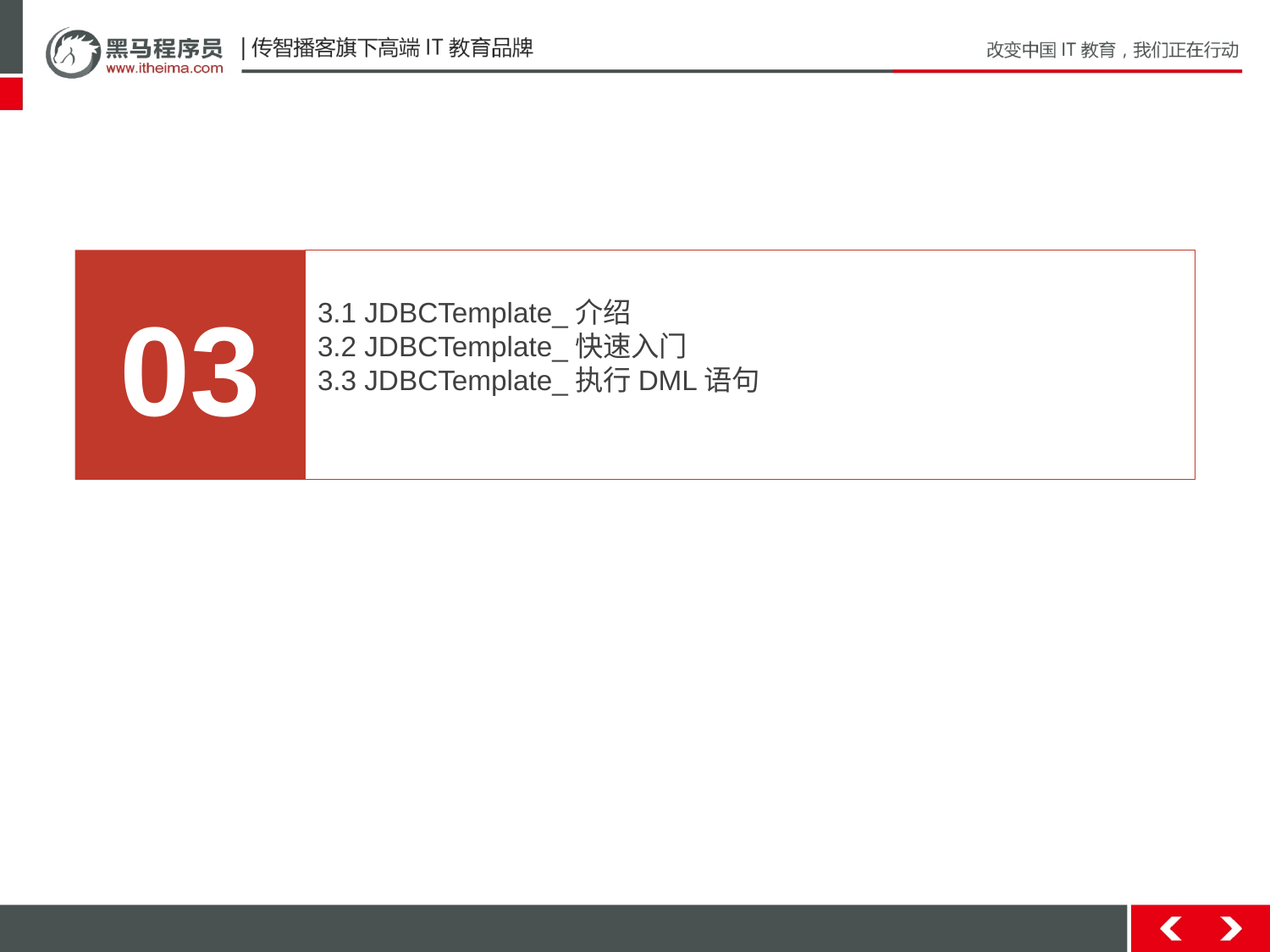

03

3.1 JDBCTemplate_介绍
3.2 JDBCTemplate_快速入门
3.3 JDBCTemplate_执行DML语句